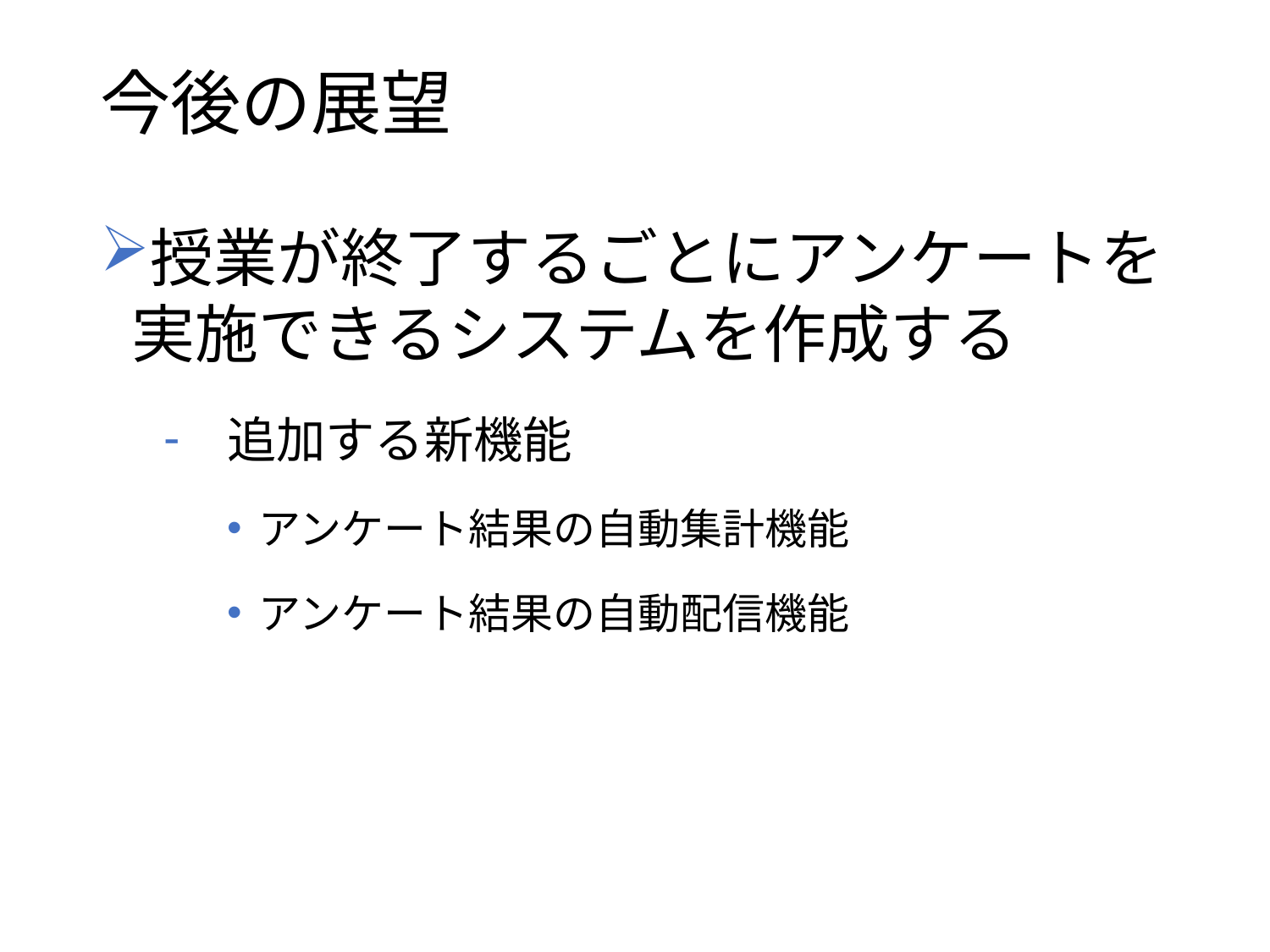

# 今後の展望
授業が終了するごとにアンケートを実施できるシステムを作成する
追加する新機能
アンケート結果の自動集計機能
アンケート結果の自動配信機能